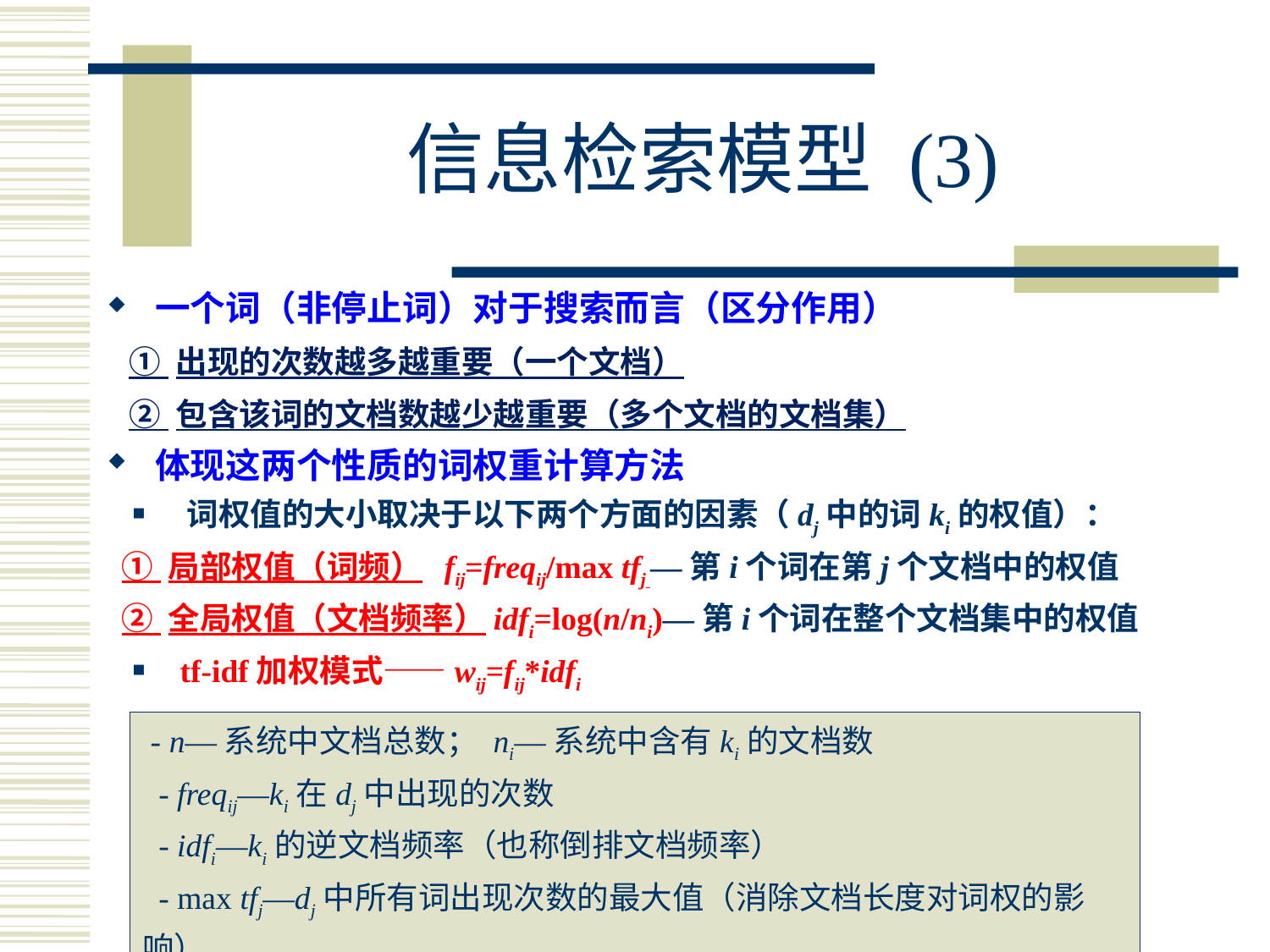

# 信息检索模型 (3)
一个词（非停止词）对于搜索而言（区分作用）
   ① 出现的次数越多越重要（一个文档）
   ② 包含该词的文档数越少越重要（多个文档的文档集）
体现这两个性质的词权重计算方法
 词权值的大小取决于以下两个方面的因素（dj中的词ki的权值）：
  ① 局部权值（词频）  fij=freqij/max tfj —第i个词在第j个文档中的权值
  ② 全局权值（文档频率）idfi=log(n/ni)—第i个词在整个文档集中的权值
 tf-idf加权模式——wij=fij*idfi

 - n—系统中文档总数； ni—系统中含有ki的文档数
  - freqij—ki在dj中出现的次数
  - idfi—ki的逆文档频率（也称倒排文档频率）
  - max tfj—dj中所有词出现次数的最大值（消除文档长度对词权的影响）